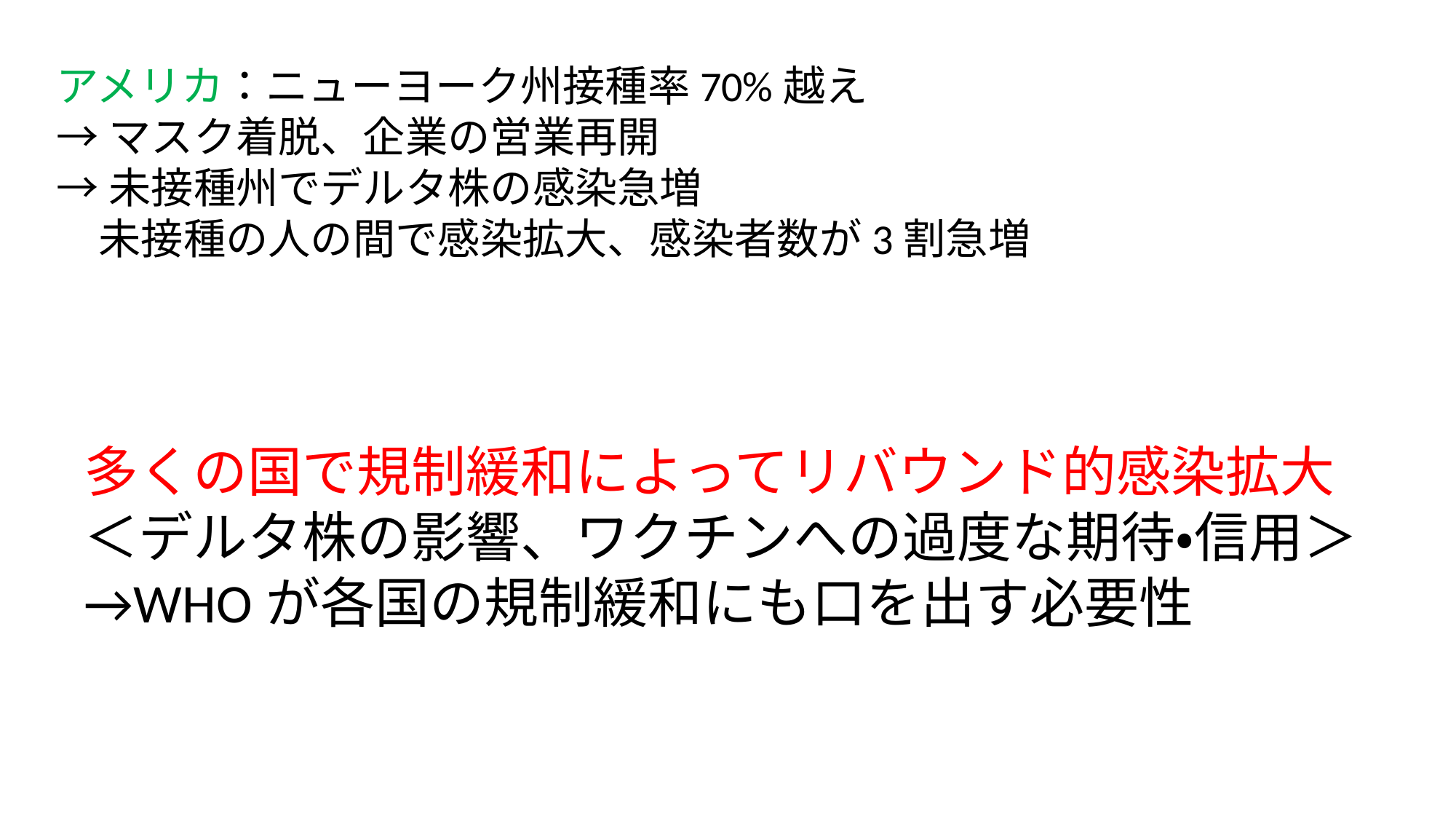

アメリカ：ニューヨーク州接種率70%越え
→マスク着脱、企業の営業再開
→未接種州でデルタ株の感染急増
　未接種の人の間で感染拡大、感染者数が3割急増
多くの国で規制緩和によってリバウンド的感染拡大
＜デルタ株の影響、ワクチンへの過度な期待・信用＞
→WHOが各国の規制緩和にも口を出す必要性